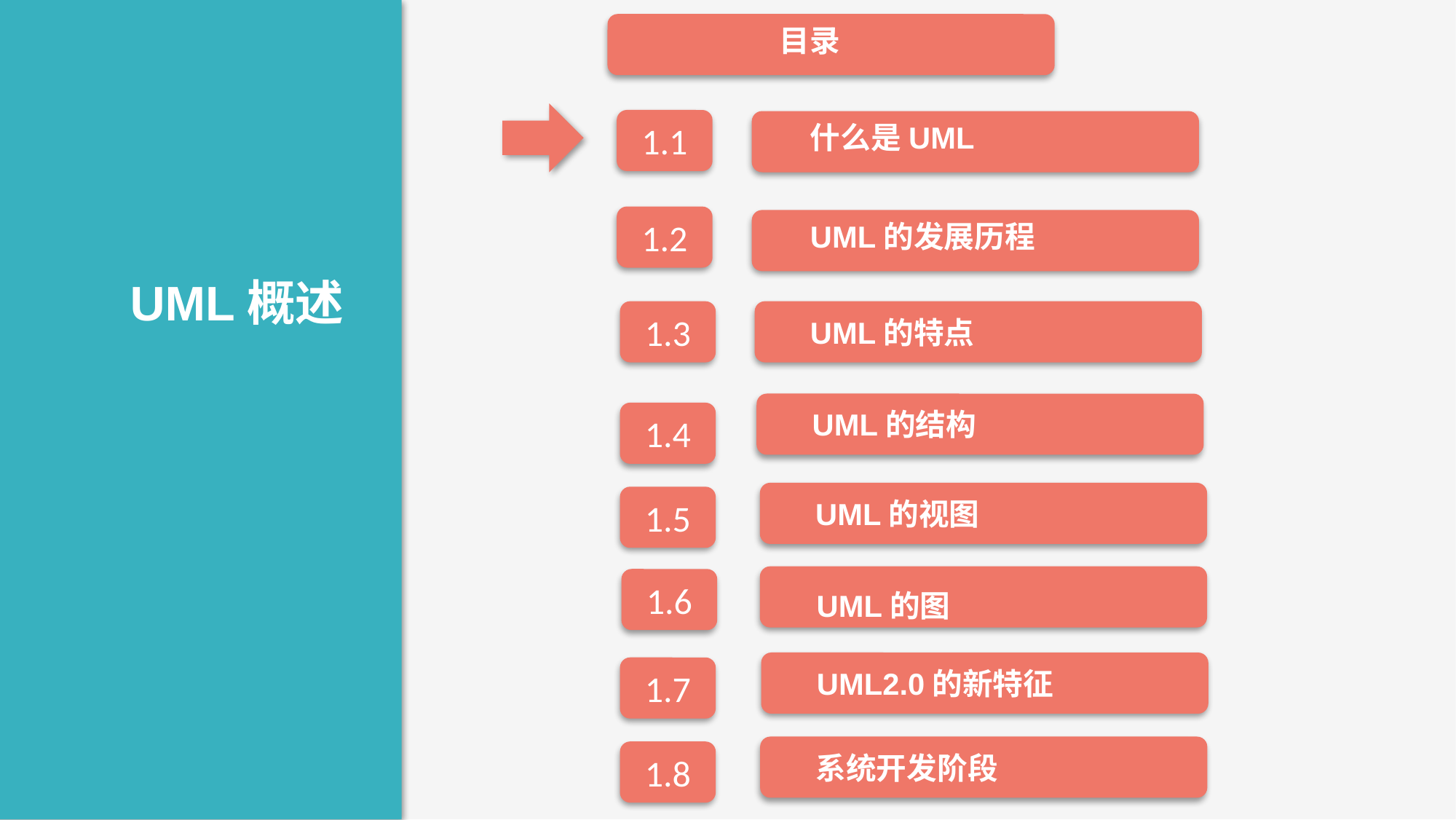

目录

1.1

什么是UML
1.2

UML的发展历程
UML概述
1.3

UML的特点

UML的结构
1.4

UML的视图
1.5

UML的图
1.6

UML2.0的新特征
1.7

系统开发阶段
1.8